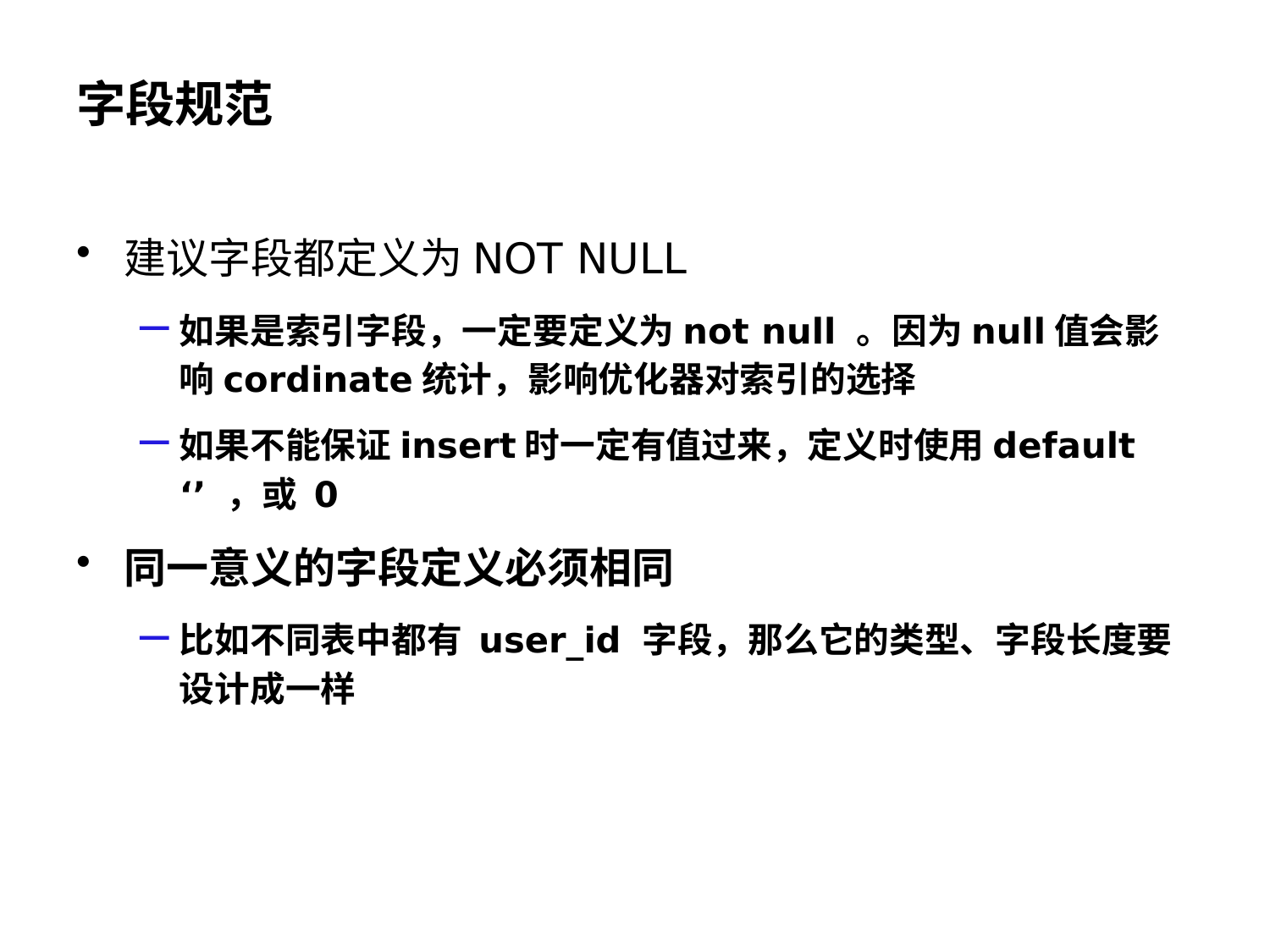

# 字段规范
建议字段都定义为NOT NULL
如果是索引字段，一定要定义为not null 。因为null值会影响cordinate统计，影响优化器对索引的选择
如果不能保证insert时一定有值过来，定义时使用default ‘’ ，或 0
同一意义的字段定义必须相同
比如不同表中都有 user_id 字段，那么它的类型、字段长度要设计成一样